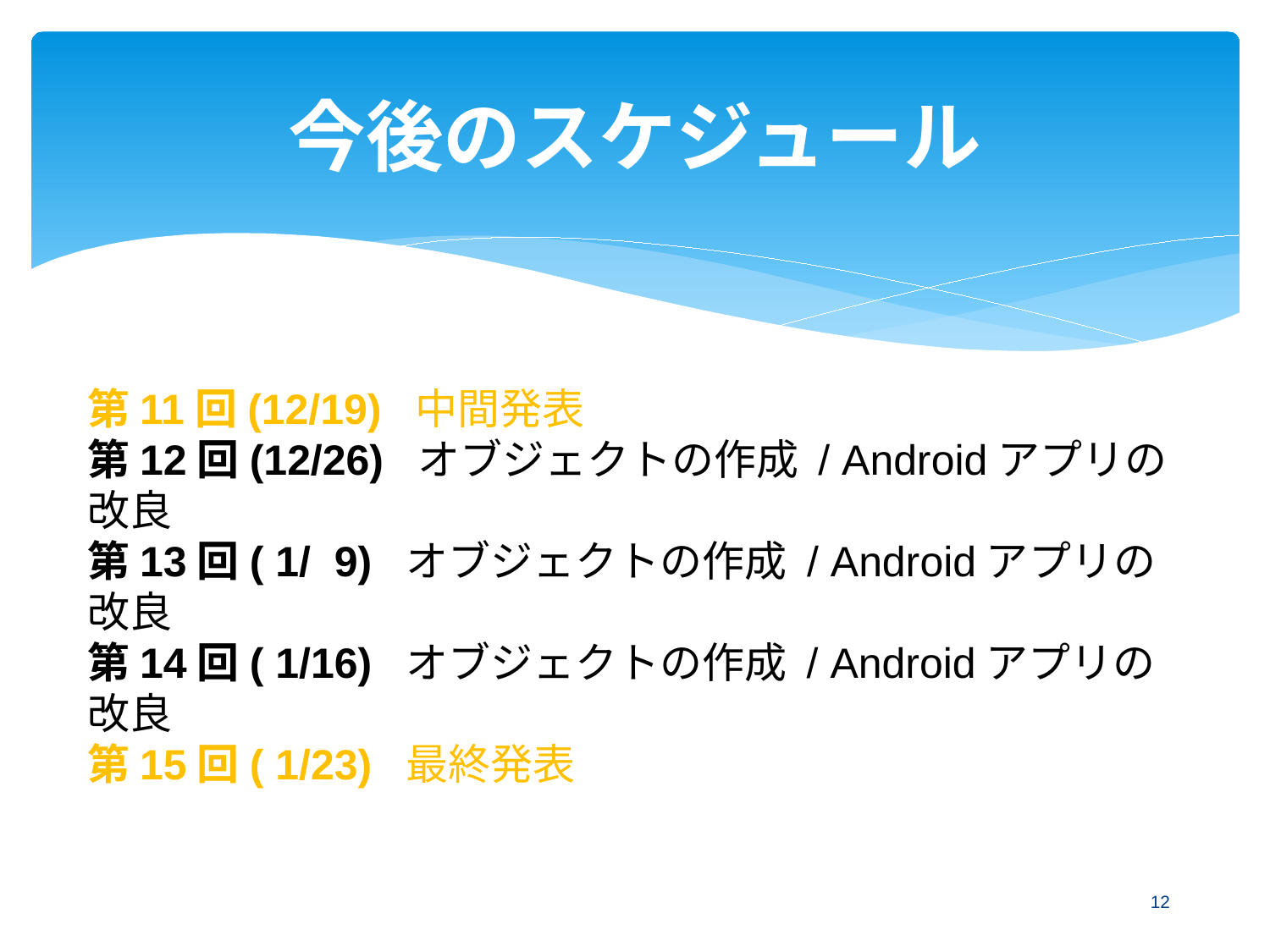

# 今後のスケジュール
第11回(12/19)  中間発表
第12回(12/26)  オブジェクトの作成 / Androidアプリの改良
第13回( 1/  9)  オブジェクトの作成 / Androidアプリの改良
第14回( 1/16)  オブジェクトの作成 / Androidアプリの改良
第15回( 1/23)  最終発表
12